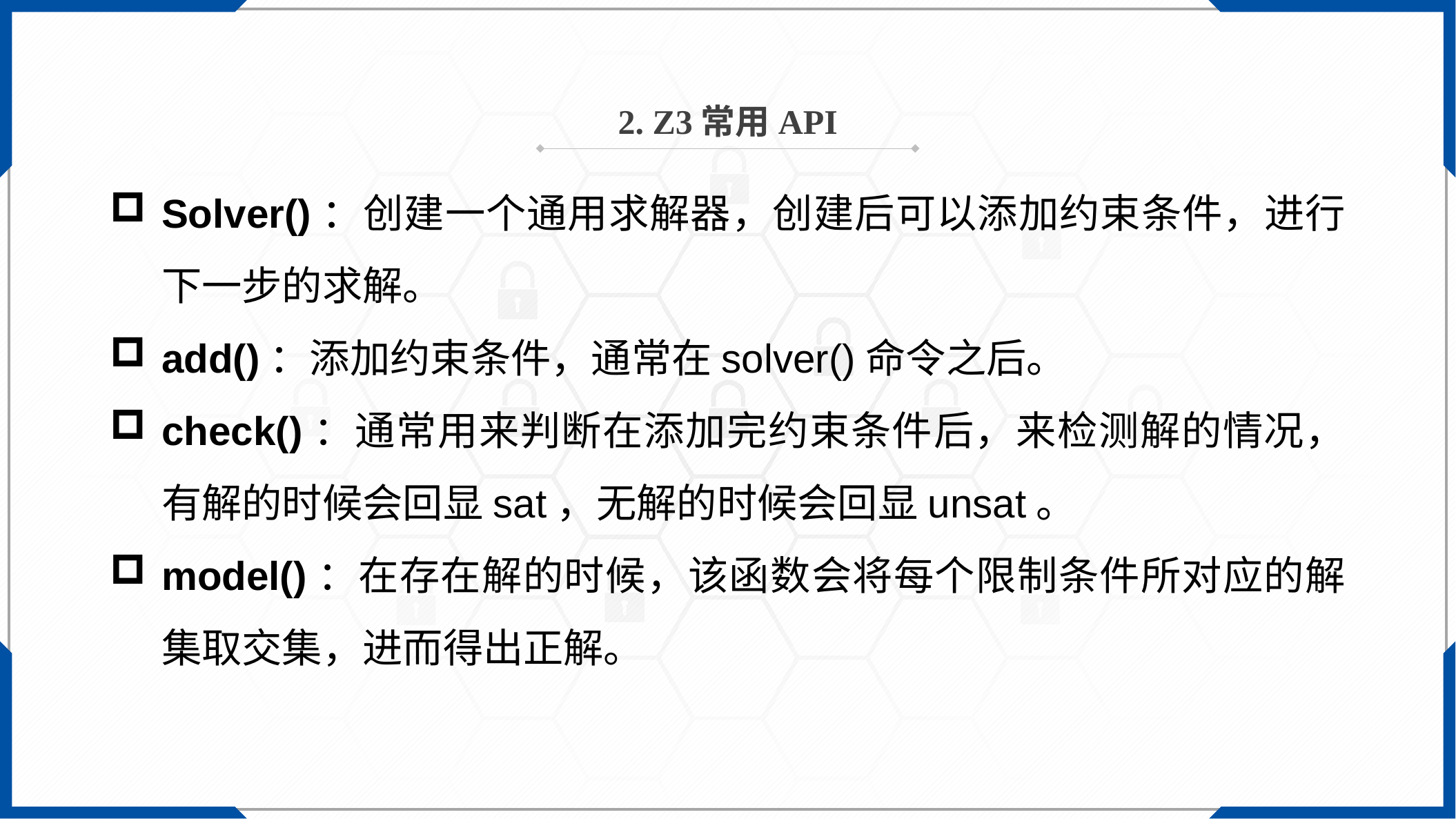

2. Z3常用API
Solver()：创建一个通用求解器，创建后可以添加约束条件，进行下一步的求解。
add()：添加约束条件，通常在solver()命令之后。
check()：通常用来判断在添加完约束条件后，来检测解的情况，有解的时候会回显sat，无解的时候会回显unsat。
model()：在存在解的时候，该函数会将每个限制条件所对应的解集取交集，进而得出正解。